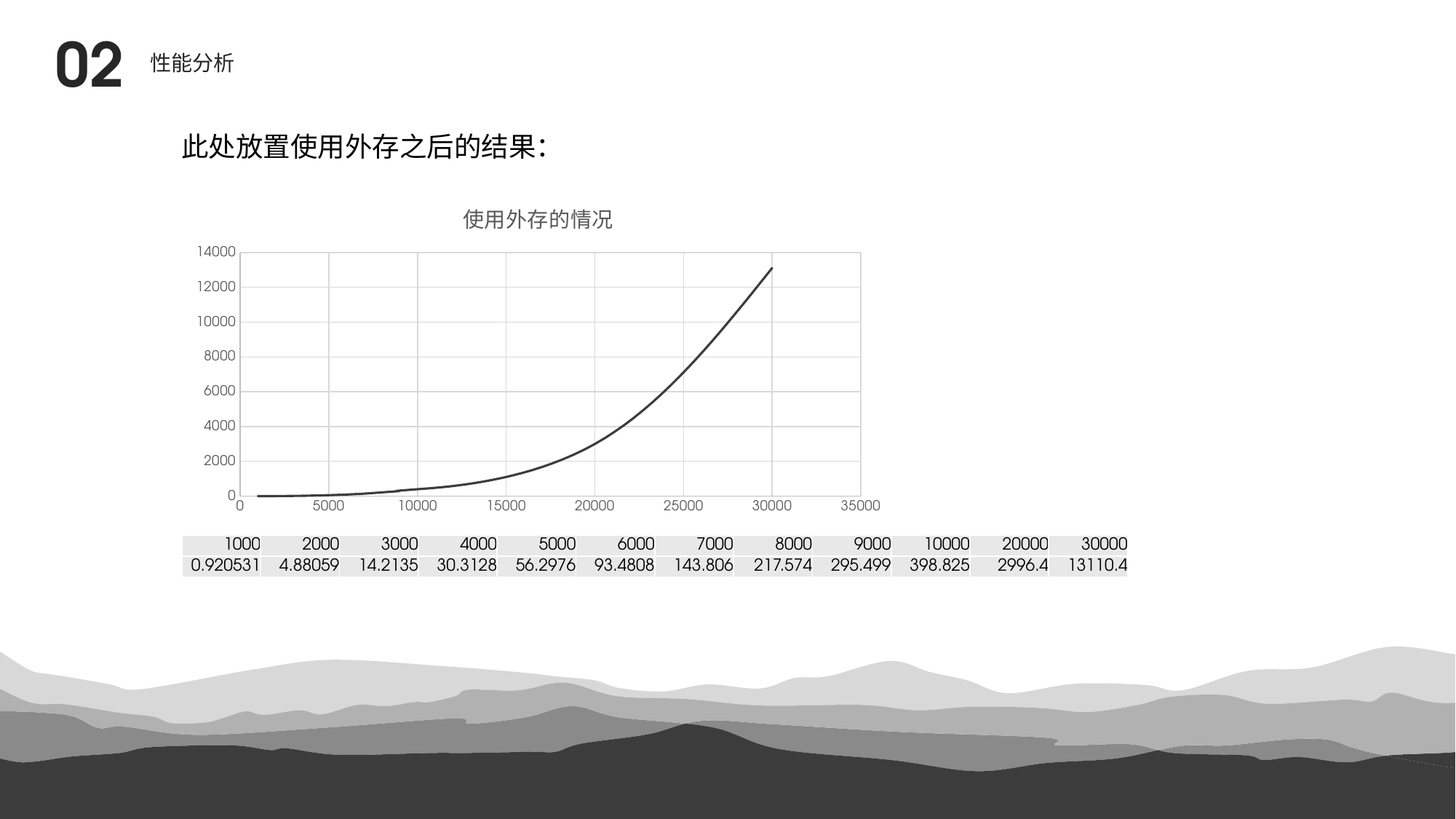

02
性能分析
此处放置使用外存之后的结果：

### Chart: 使用外存的情况

| Category |  |
|---|---|
| 1000 | 2000 | 3000 | 4000 | 5000 | 6000 | 7000 | 8000 | 9000 | 10000 | 20000 | 30000 |
| --- | --- | --- | --- | --- | --- | --- | --- | --- | --- | --- | --- |
| 0.920531 | 4.88059 | 14.2135 | 30.3128 | 56.2976 | 93.4808 | 143.806 | 217.574 | 295.499 | 398.825 | 2996.4 | 13110.4 |